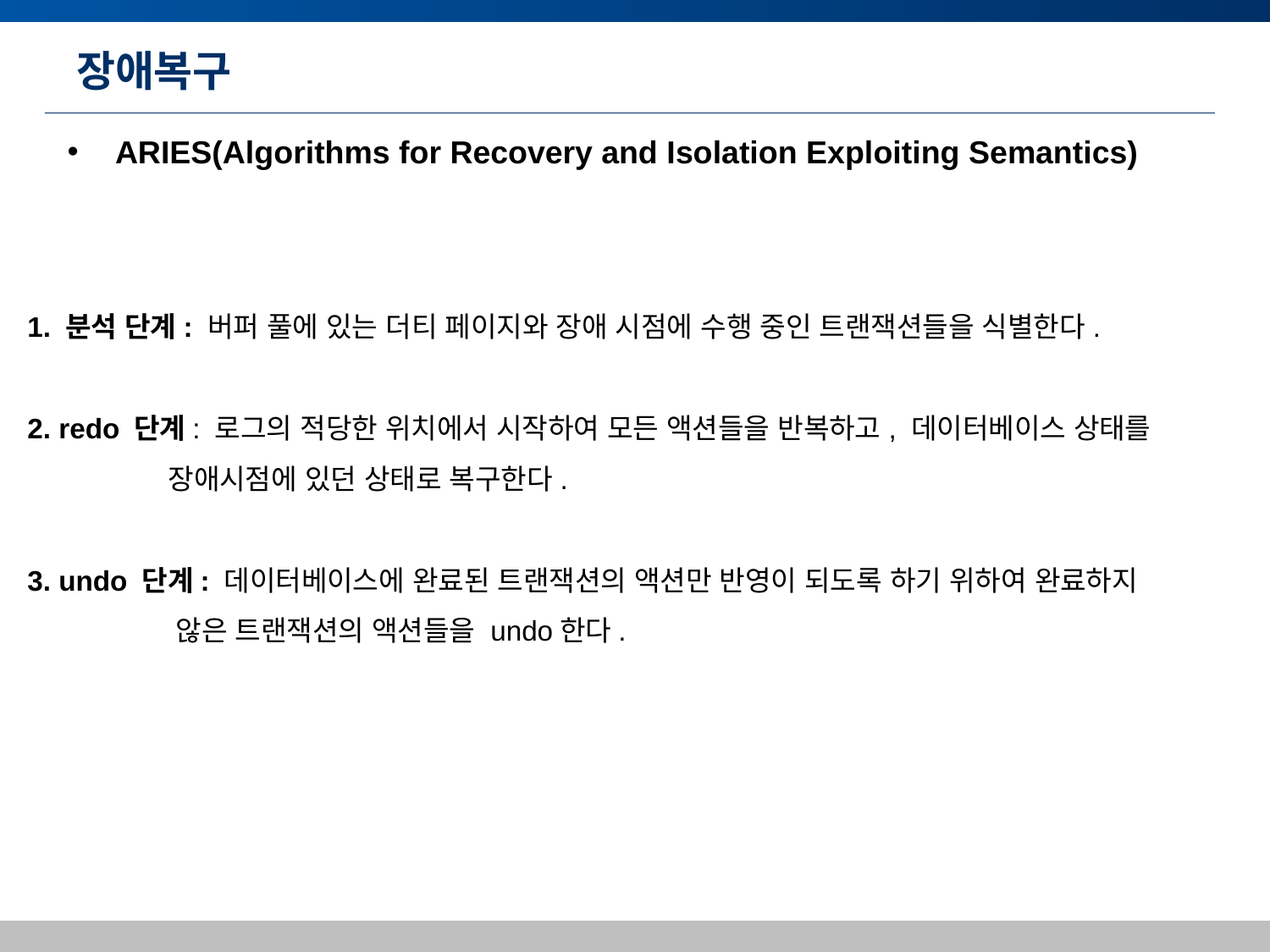

# 장애복구
  ARIES(Algorithms for Recovery and Isolation Exploiting Semantics)
1. 분석 단계: 버퍼 풀에 있는 더티 페이지와 장애 시점에 수행 중인 트랜잭션들을 식별한다.

2. redo 단계: 로그의 적당한 위치에서 시작하여 모든 액션들을 반복하고, 데이터베이스 상태를
                  장애시점에 있던 상태로 복구한다.

3. undo 단계: 데이터베이스에 완료된 트랜잭션의 액션만 반영이 되도록 하기 위하여 완료하지
                   않은 트랜잭션의 액션들을 undo한다.